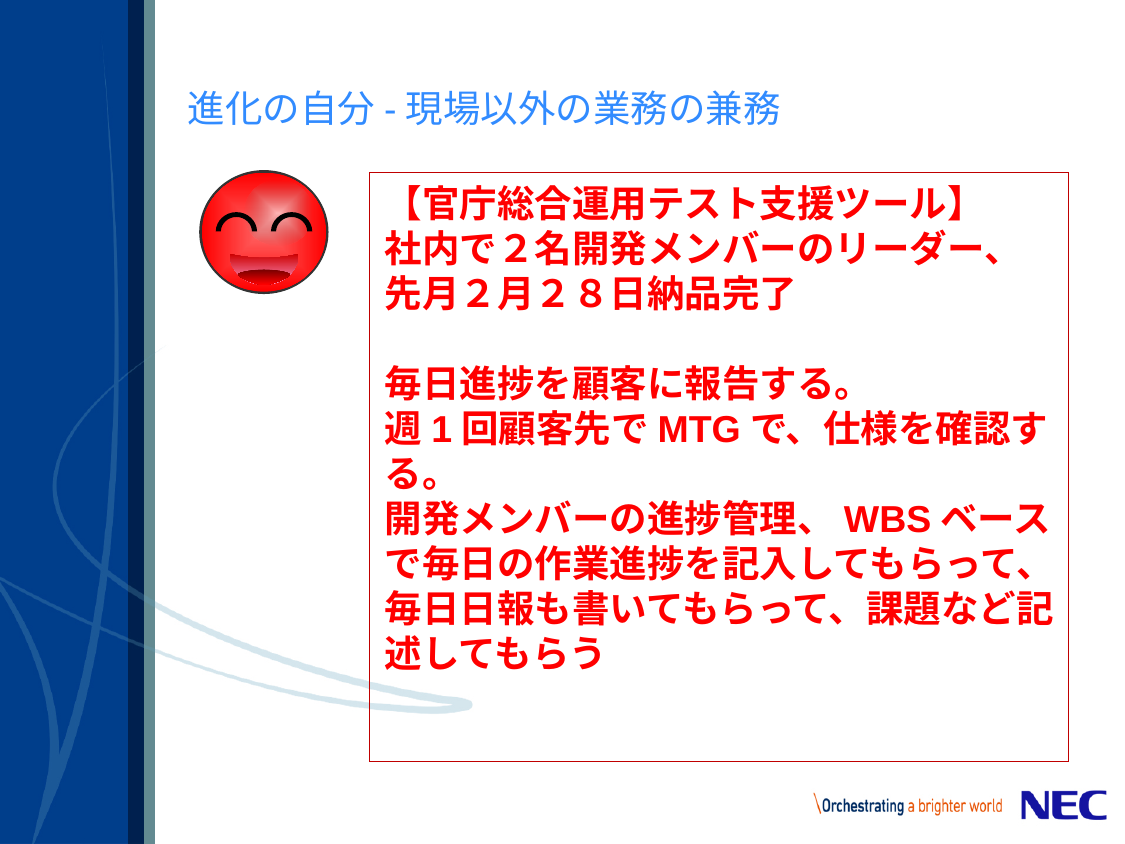

# 進化の自分-現場以外の業務の兼務

【官庁総合運用テスト支援ツール】
社内で２名開発メンバーのリーダー、先月２月２８日納品完了

毎日進捗を顧客に報告する。
週1回顧客先でMTGで、仕様を確認する。
開発メンバーの進捗管理、WBSベースで毎日の作業進捗を記入してもらって、毎日日報も書いてもらって、課題など記述してもらう